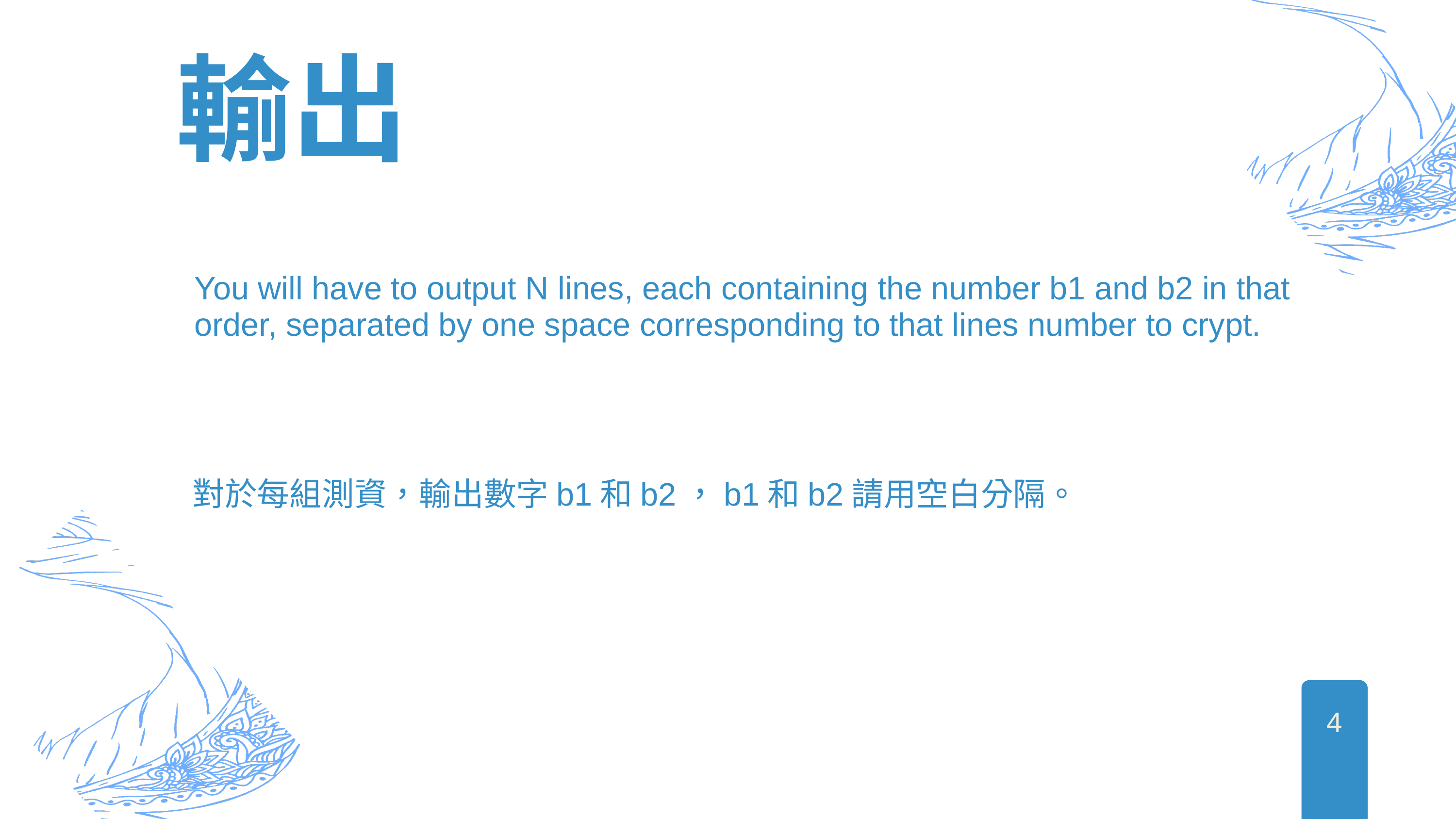

輸出
You will have to output N lines, each containing the number b1 and b2 in that order, separated by one space corresponding to that lines number to crypt.
對於每組測資，輸出數字b1和b2，b1和b2請用空白分隔。

4